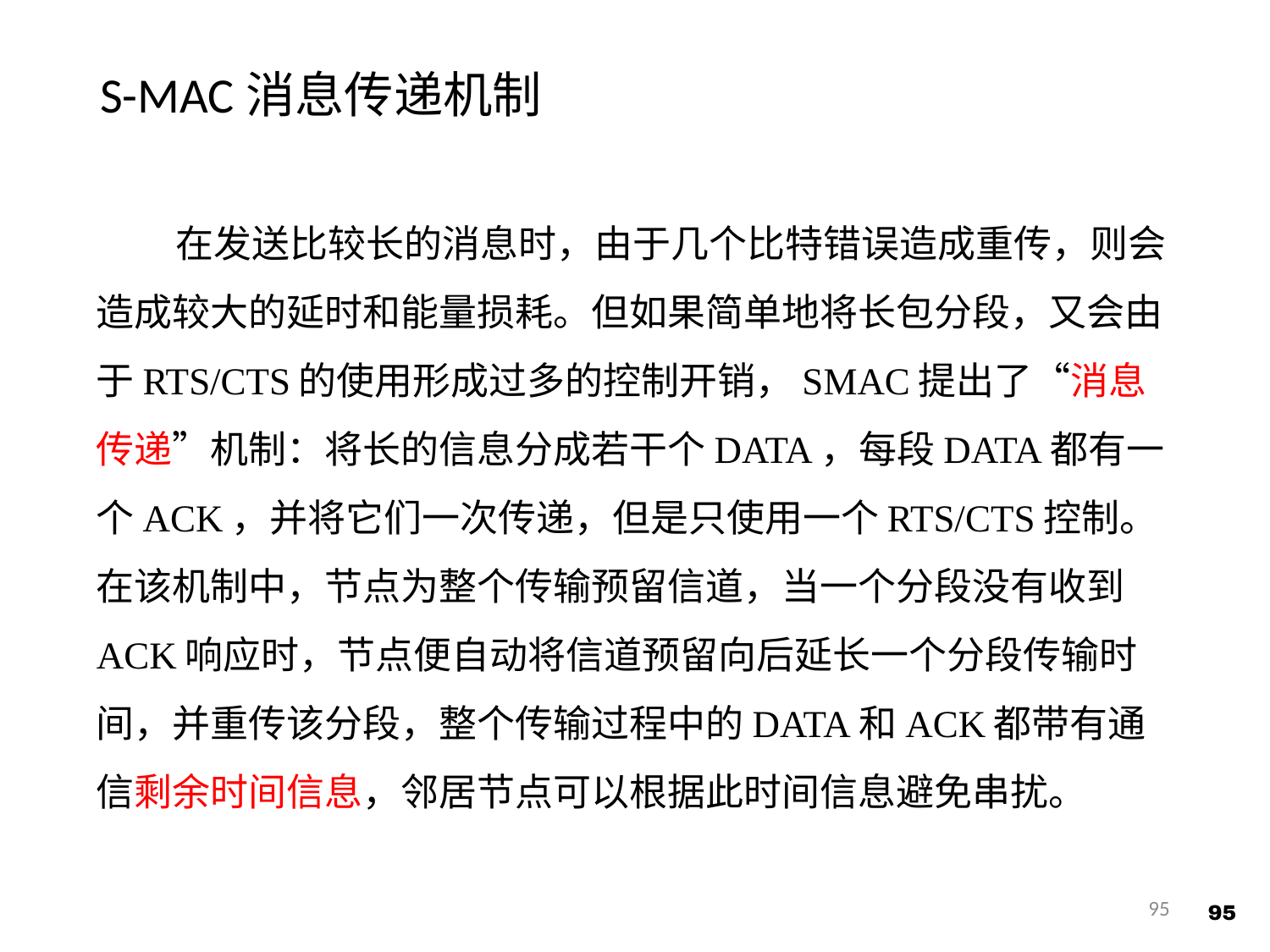

# S-MAC消息传递机制
            在发送比较长的消息时，由于几个比特错误造成重传，则会造成较大的延时和能量损耗。但如果简单地将长包分段，又会由于RTS/CTS的使用形成过多的控制开销，SMAC提出了“消息传递”机制：将长的信息分成若干个DATA，每段DATA都有一个ACK，并将它们一次传递，但是只使用一个RTS/CTS控制。在该机制中，节点为整个传输预留信道，当一个分段没有收到ACK响应时，节点便自动将信道预留向后延长一个分段传输时间，并重传该分段，整个传输过程中的DATA和ACK都带有通信剩余时间信息，邻居节点可以根据此时间信息避免串扰。
95
95